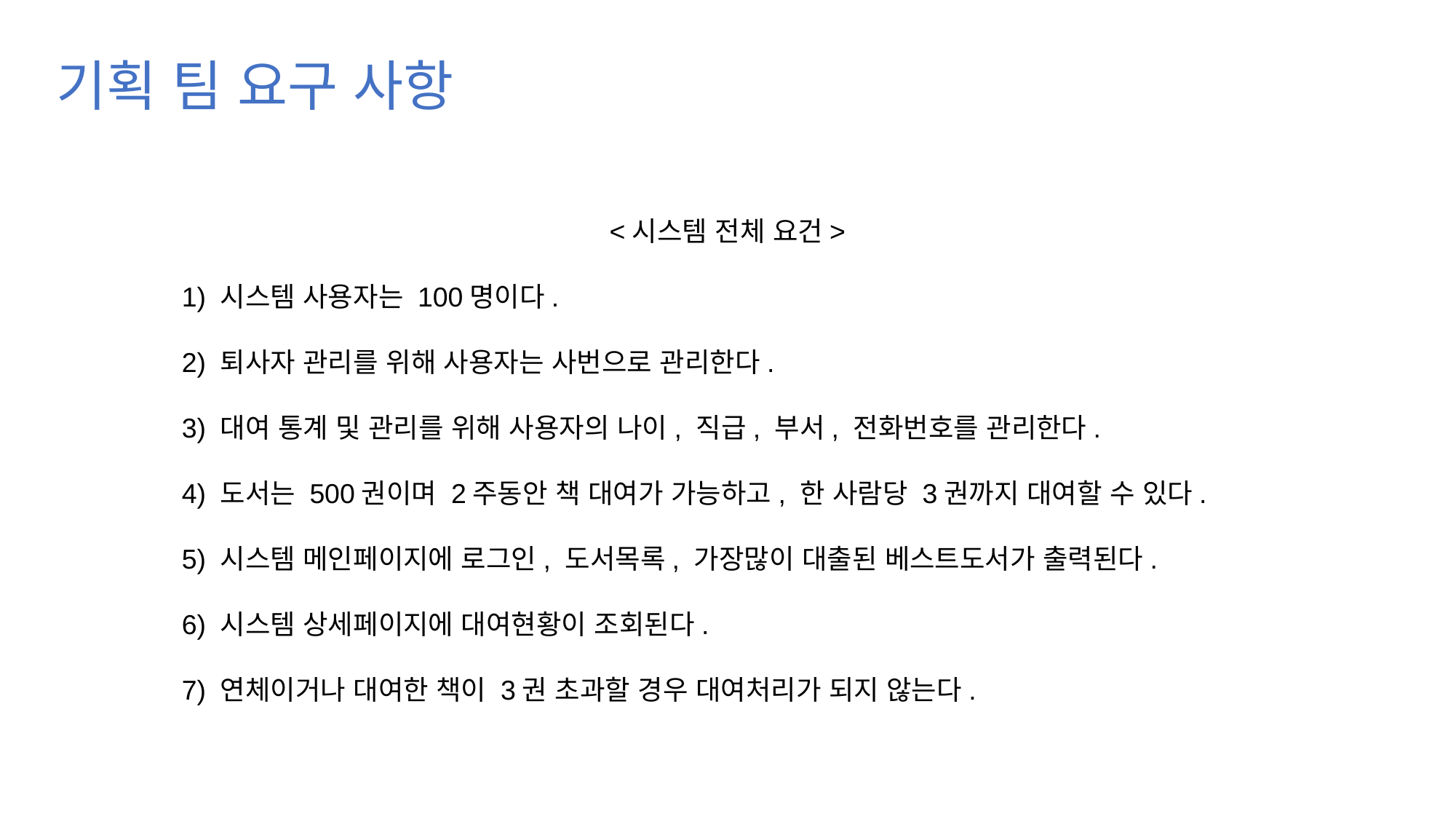

기획 팀 요구 사항
<시스템 전체 요건>
1) 시스템 사용자는 100명이다.
2) 퇴사자 관리를 위해 사용자는 사번으로 관리한다.
3) 대여 통계 및 관리를 위해 사용자의 나이, 직급, 부서, 전화번호를 관리한다.
4) 도서는 500권이며 2주동안 책 대여가 가능하고, 한 사람당 3권까지 대여할 수 있다.
5) 시스템 메인페이지에 로그인, 도서목록, 가장많이 대출된 베스트도서가 출력된다.
6) 시스템 상세페이지에 대여현황이 조회된다.
7) 연체이거나 대여한 책이 3권 초과할 경우 대여처리가 되지 않는다.